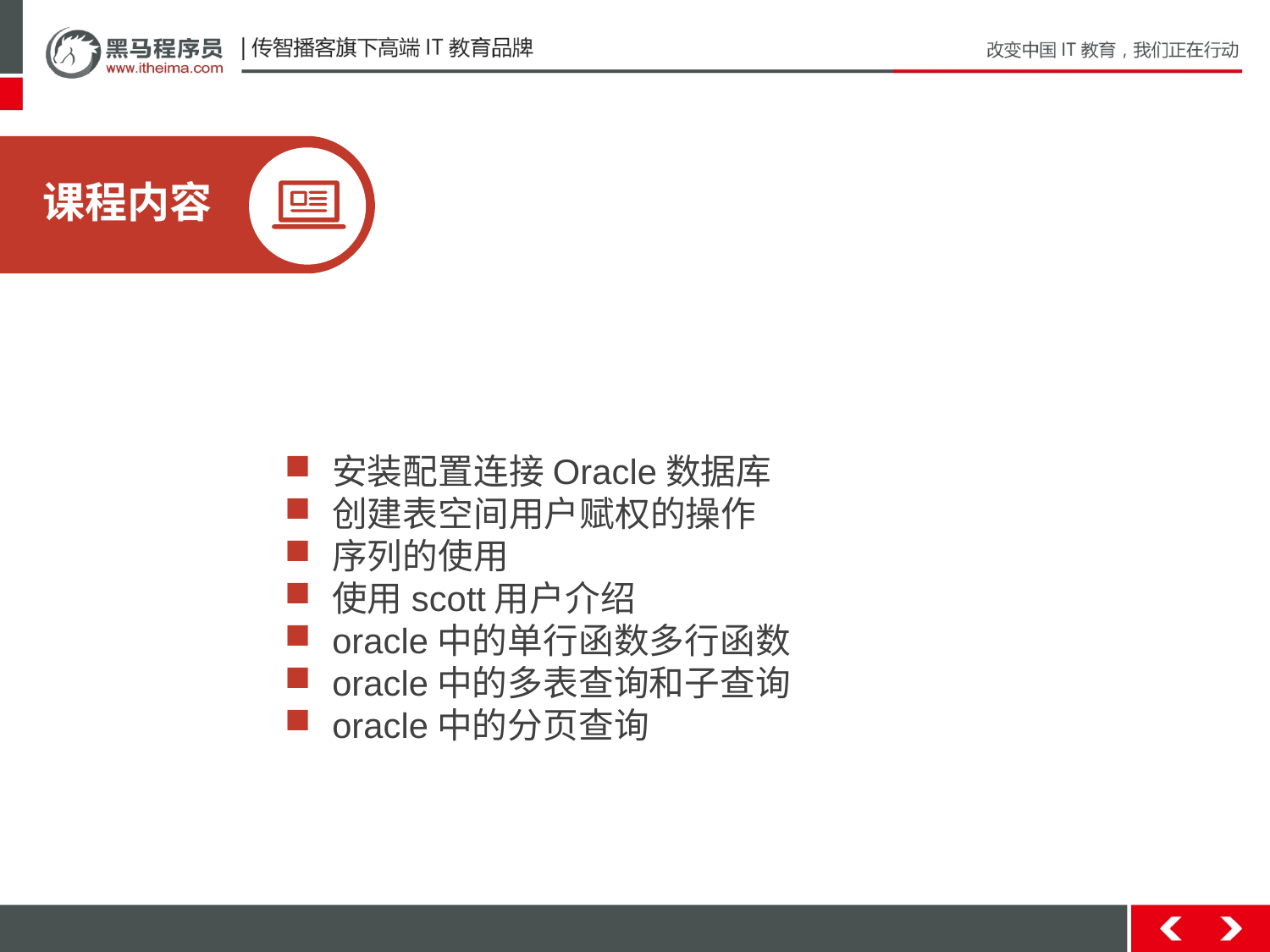

课程内容

安装配置连接Oracle数据库
创建表空间用户赋权的操作
序列的使用
使用scott用户介绍
oracle中的单行函数多行函数
oracle中的多表查询和子查询
oracle中的分页查询